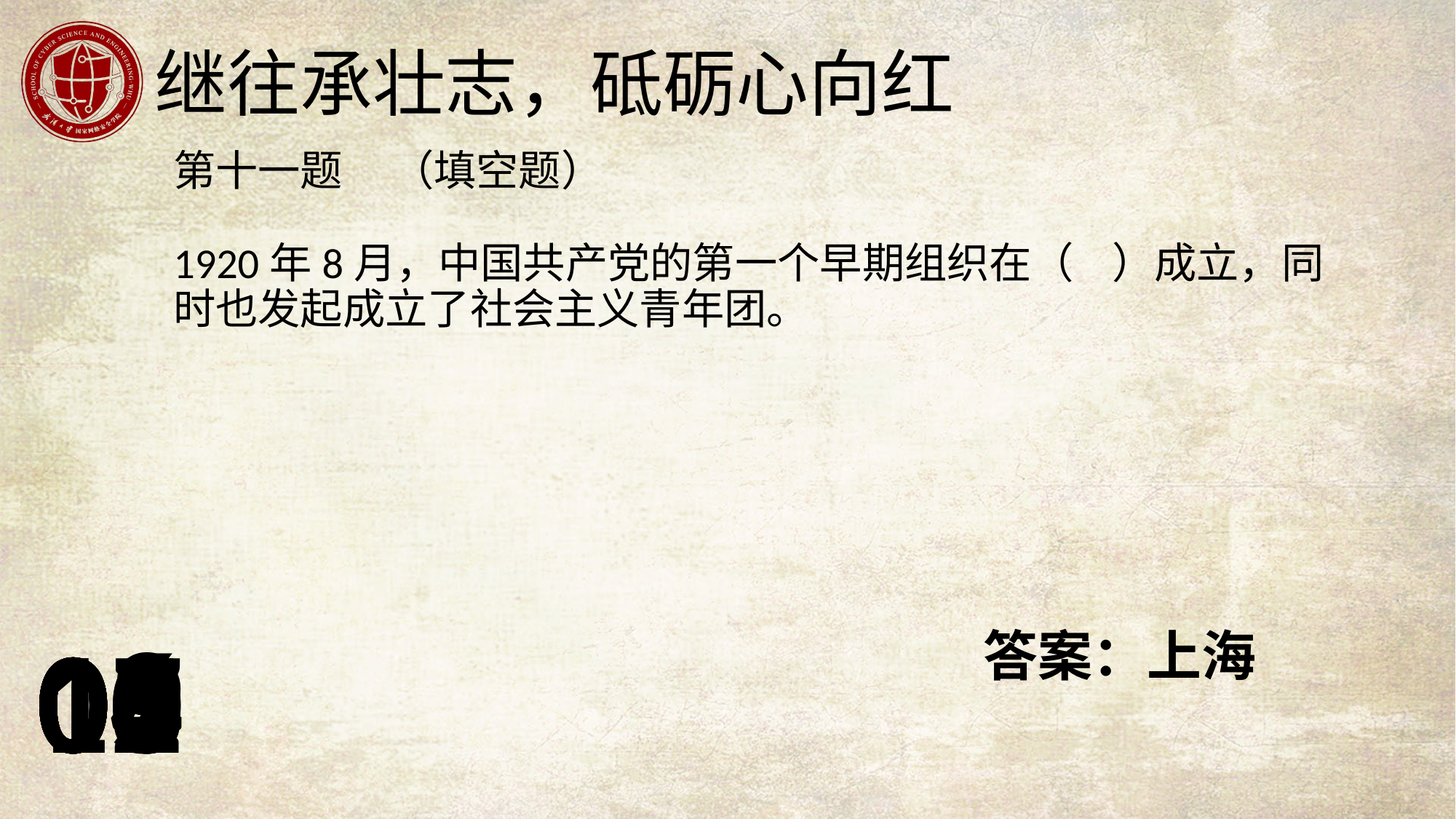

第十一题	（填空题）
1920年8月，中国共产党的第一个早期组织在（    ）成立，同时也发起成立了社会主义青年团。
答案：上海